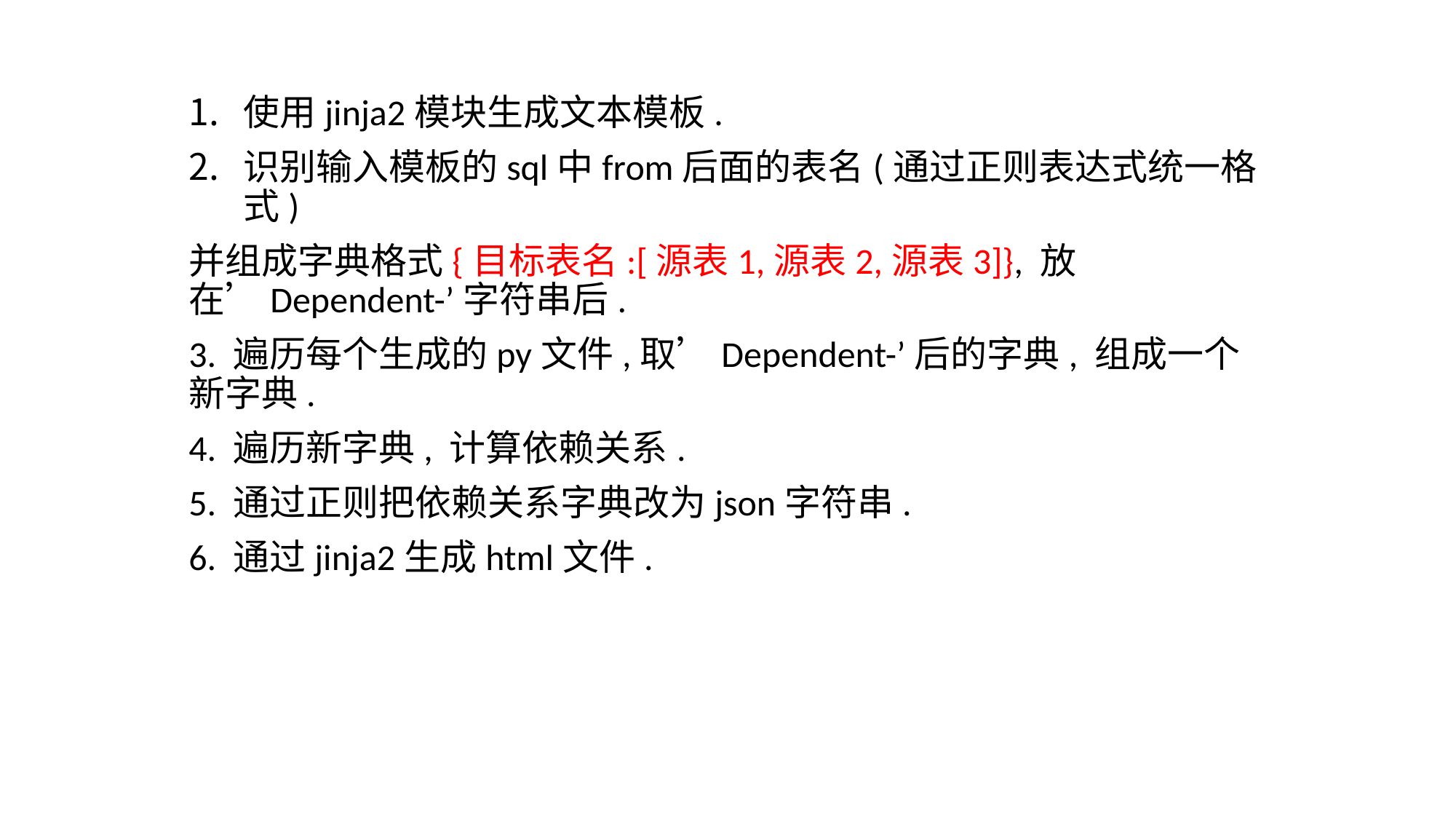

使用jinja2模块生成文本模板.
识别输入模板的sql中from后面的表名(通过正则表达式统一格式)
并组成字典格式{目标表名:[源表1,源表2,源表3]}, 放在’Dependent-’字符串后.
3. 遍历每个生成的py文件,取’Dependent-’后的字典, 组成一个新字典.
4. 遍历新字典, 计算依赖关系.
5. 通过正则把依赖关系字典改为json字符串.
6. 通过jinja2生成html文件.